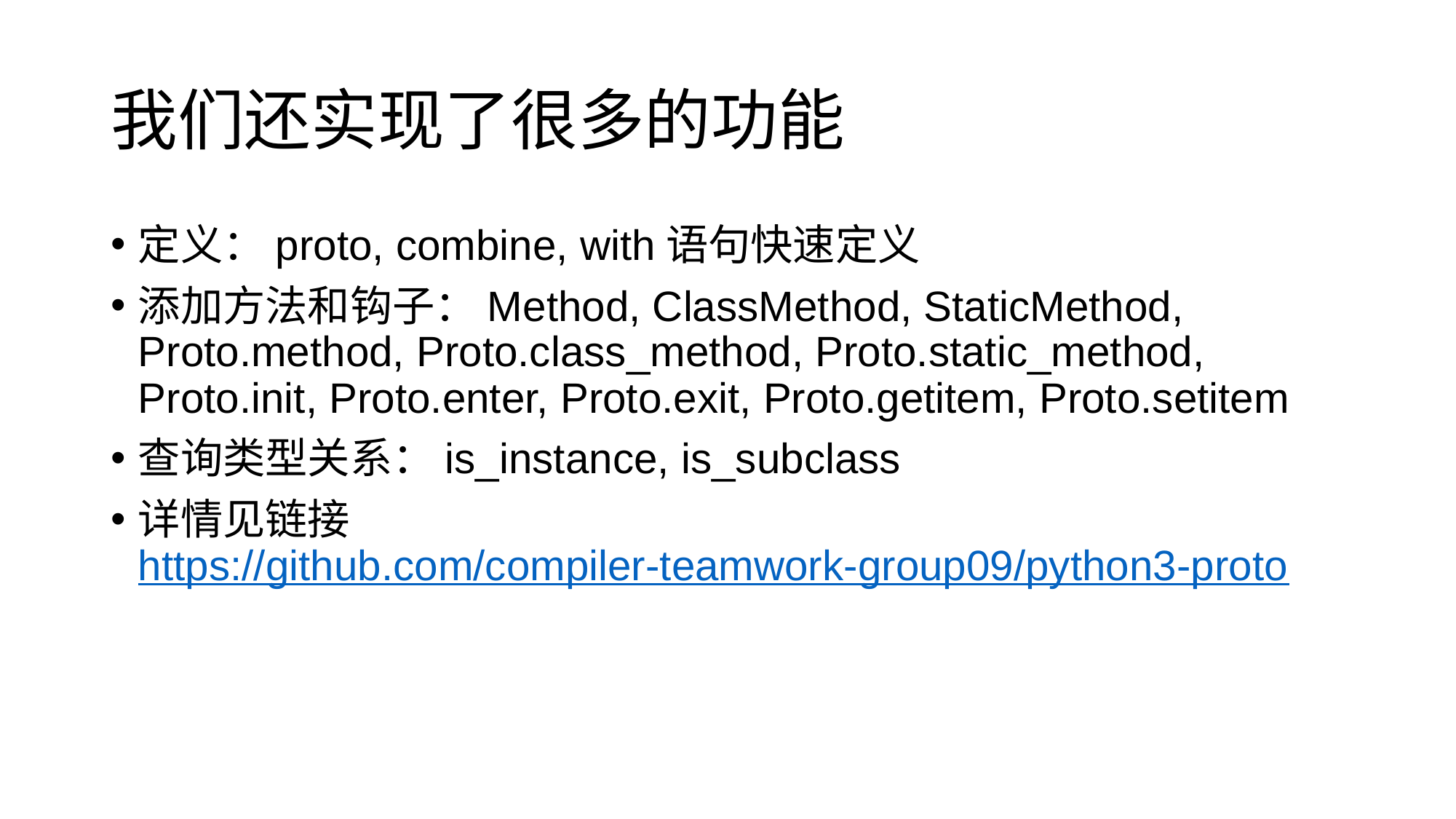

# 我们还实现了很多的功能
定义：proto, combine, with语句快速定义
添加方法和钩子：Method, ClassMethod, StaticMethod, Proto.method, Proto.class_method, Proto.static_method, Proto.init, Proto.enter, Proto.exit, Proto.getitem, Proto.setitem
查询类型关系：is_instance, is_subclass
详情见链接https://github.com/compiler-teamwork-group09/python3-proto